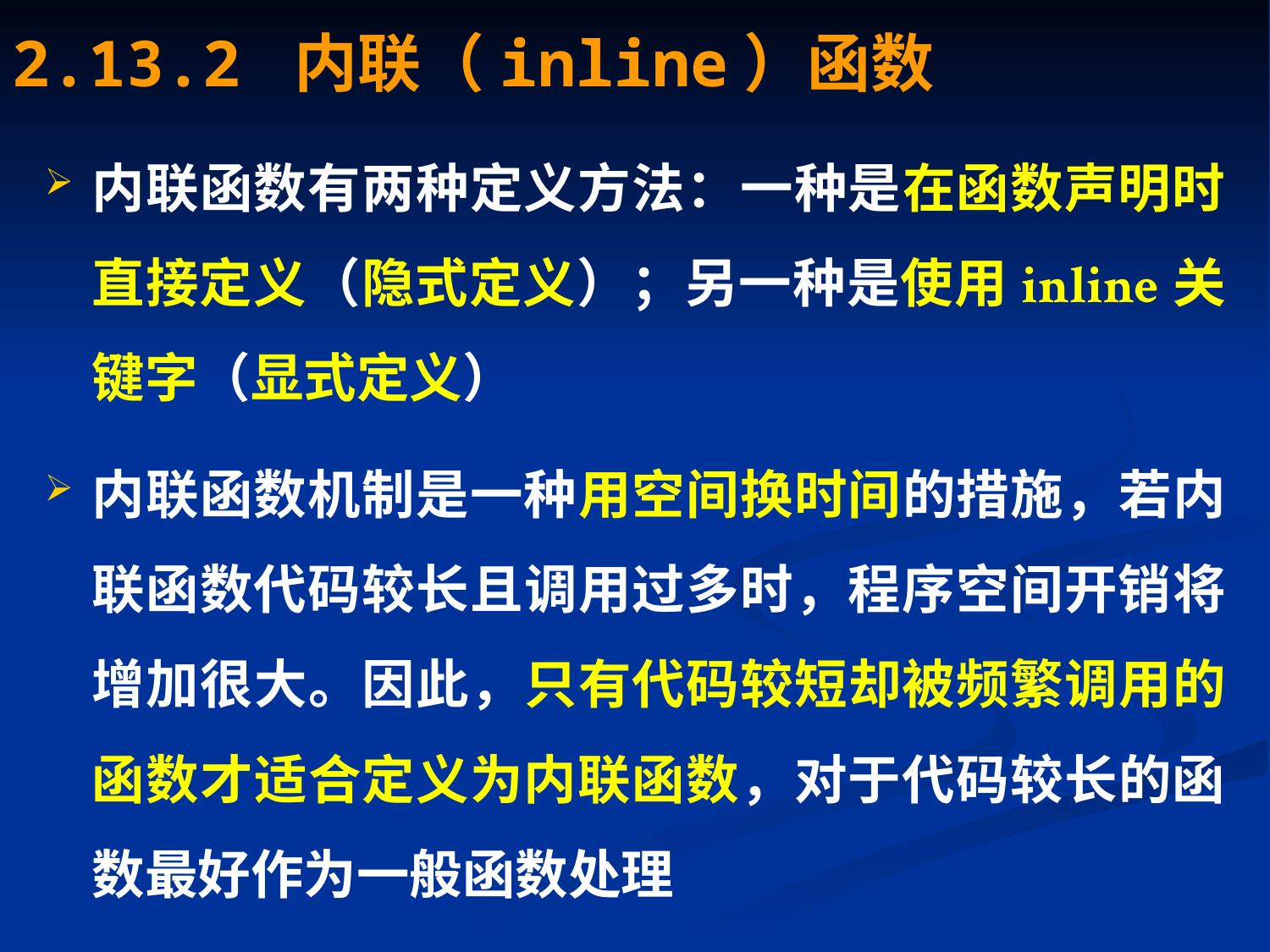

2.13.2 内联（inline）函数
内联函数有两种定义方法：一种是在函数声明时直接定义（隐式定义）；另一种是使用inline关键字（显式定义）
内联函数机制是一种用空间换时间的措施，若内联函数代码较长且调用过多时，程序空间开销将增加很大。因此，只有代码较短却被频繁调用的函数才适合定义为内联函数，对于代码较长的函数最好作为一般函数处理